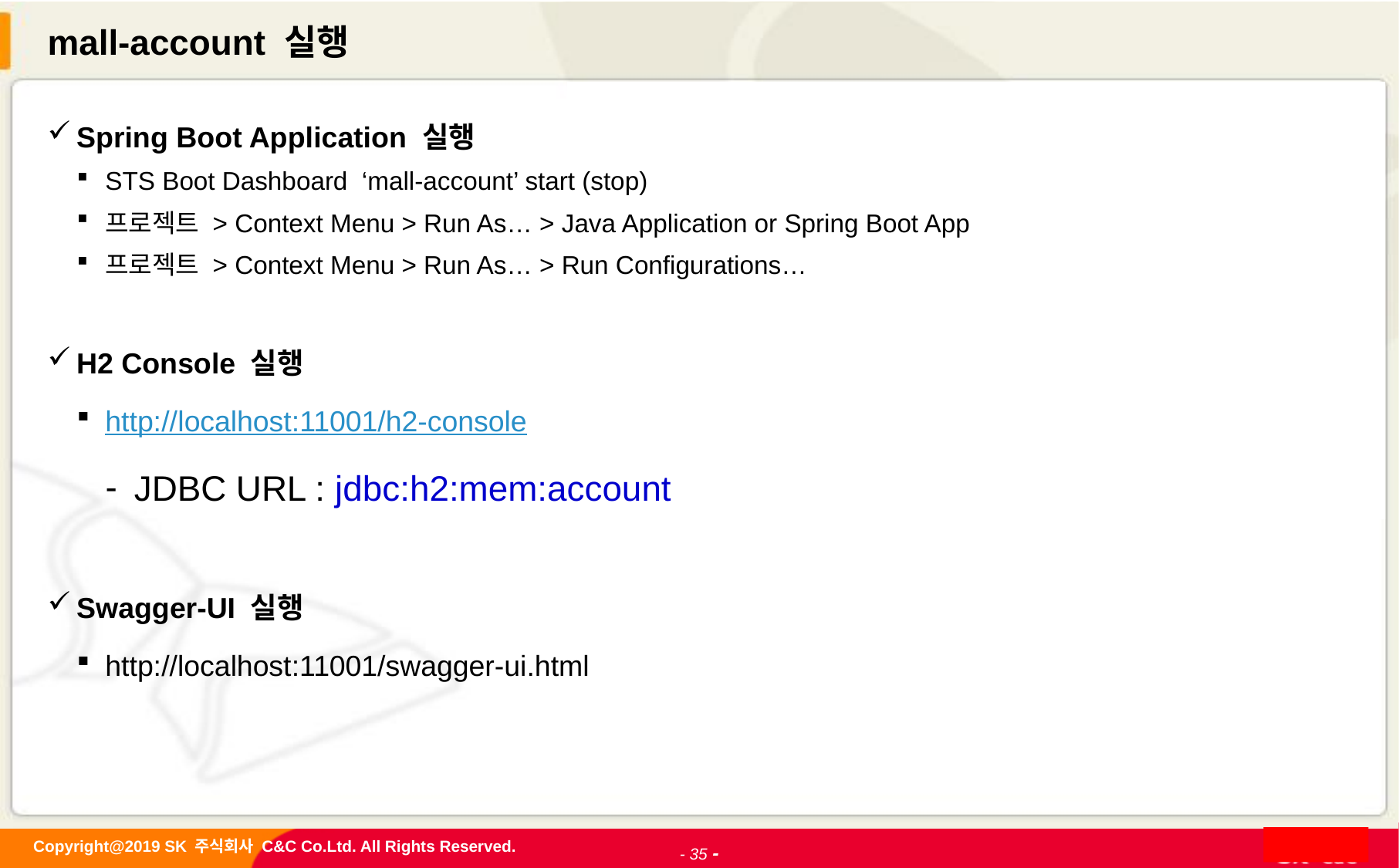

# mall-account 실행
Spring Boot Application 실행
STS Boot Dashboard  ‘mall-account’ start (stop)
프로젝트 > Context Menu > Run As… > Java Application or Spring Boot App
프로젝트 > Context Menu > Run As… > Run Configurations…

H2 Console 실행
http://localhost:11001/h2-console
JDBC URL : jdbc:h2:mem:account

Swagger-UI 실행
http://localhost:11001/swagger-ui.html